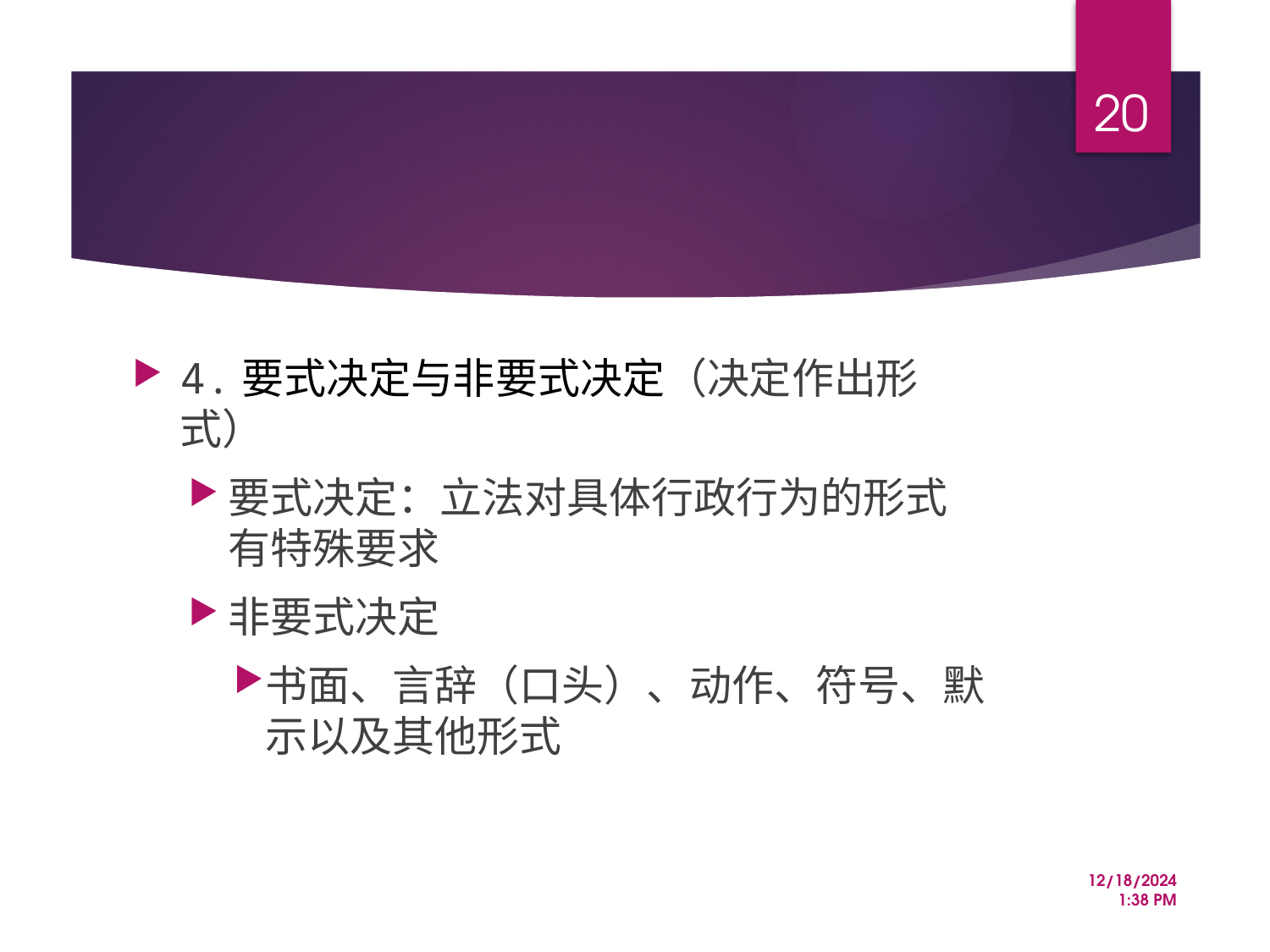

20
#
4.要式决定与非要式决定（决定作出形式）
要式决定：立法对具体行政行为的形式有特殊要求
非要式决定
书面、言辞（口头）、动作、符号、默示以及其他形式

12/18/2024 1:38 PM